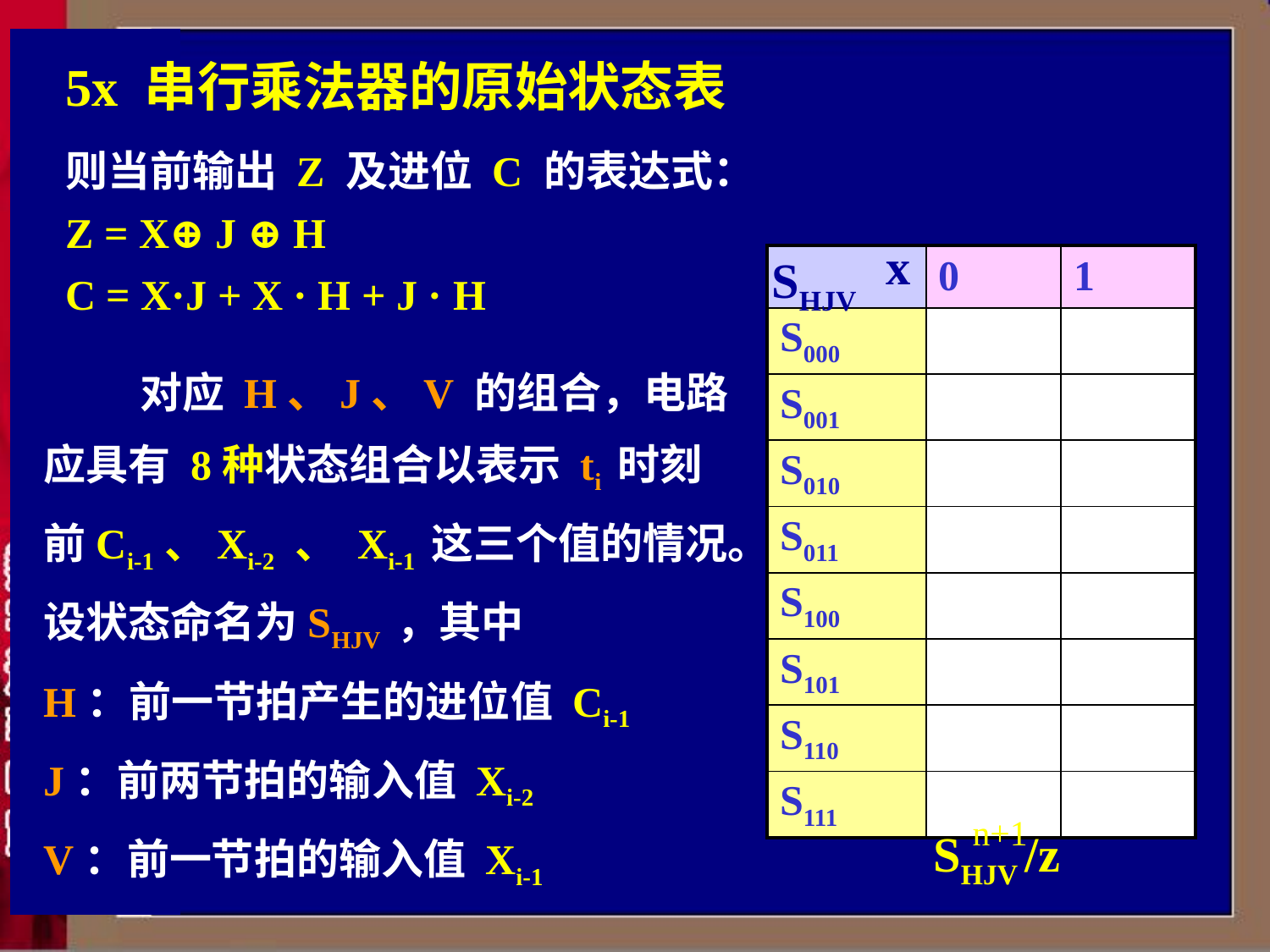

# 5x 串行乘法器的原始状态表
则当前输出 Z 及进位 C 的表达式：
Z = X⊕ J ⊕ H
C = X·J + X · H + J · H
x
SHJV
|  | 0 | 1 |
| --- | --- | --- |
| S000 |  |  |
| S001 |  |  |
| S010 |  |  |
| S011 |  |  |
| S100 |  |  |
| S101 |  |  |
| S110 |  |  |
| S111 |  |  |
         对应 H、J、V 的组合，电路
应具有 8种状态组合以表示 ti 时刻
前Ci-1、Xi-2 、 Xi-1 这三个值的情况。
设状态命名为SHJV ，其中
H：前一节拍产生的进位值 Ci-1
J：前两节拍的输入值 Xi-2
V：前一节拍的输入值 Xi-1

n+1
SHJV /z